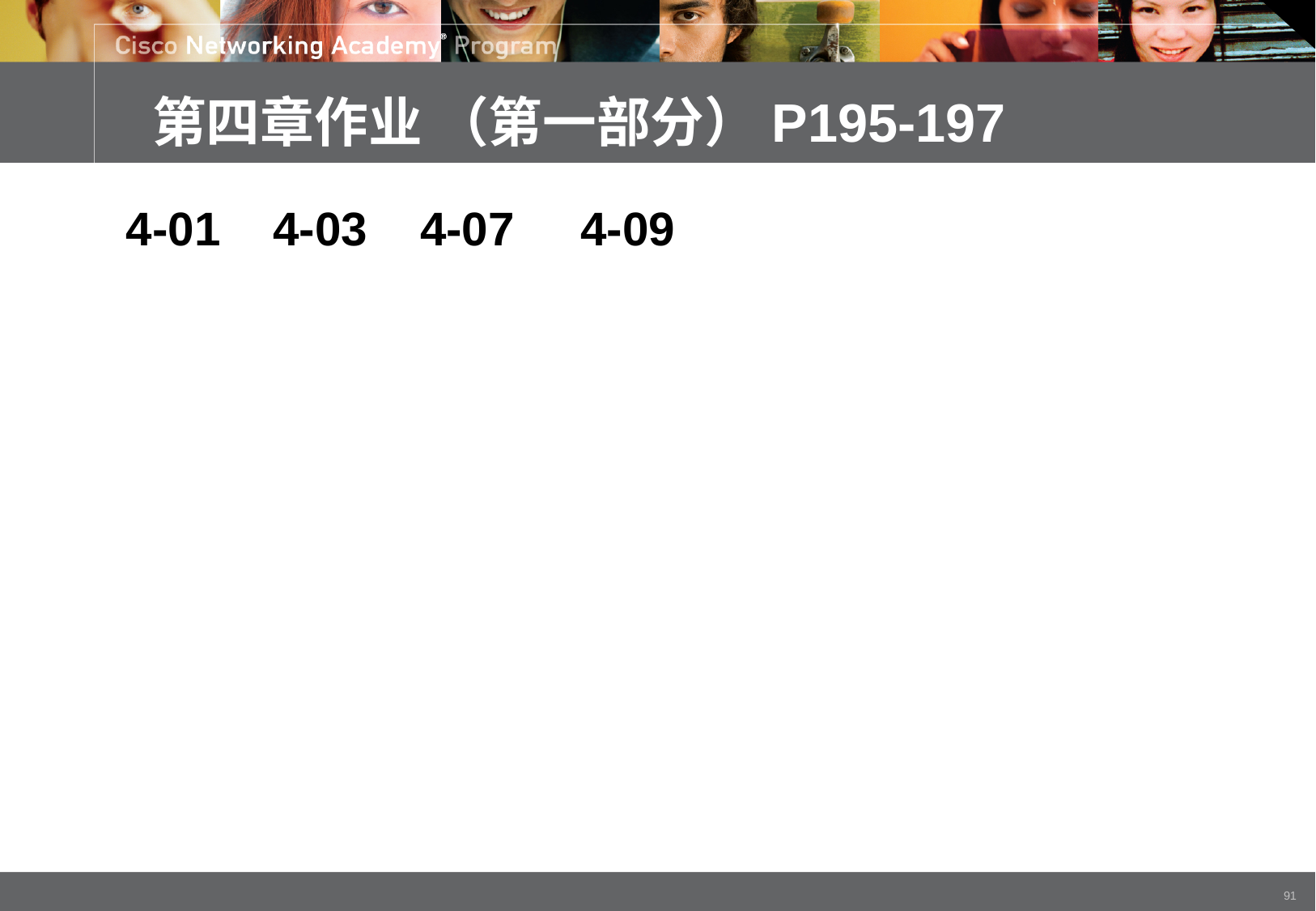

# 第四章作业 （第一部分）P195-197
	4-01    4-03    4-07     4-09